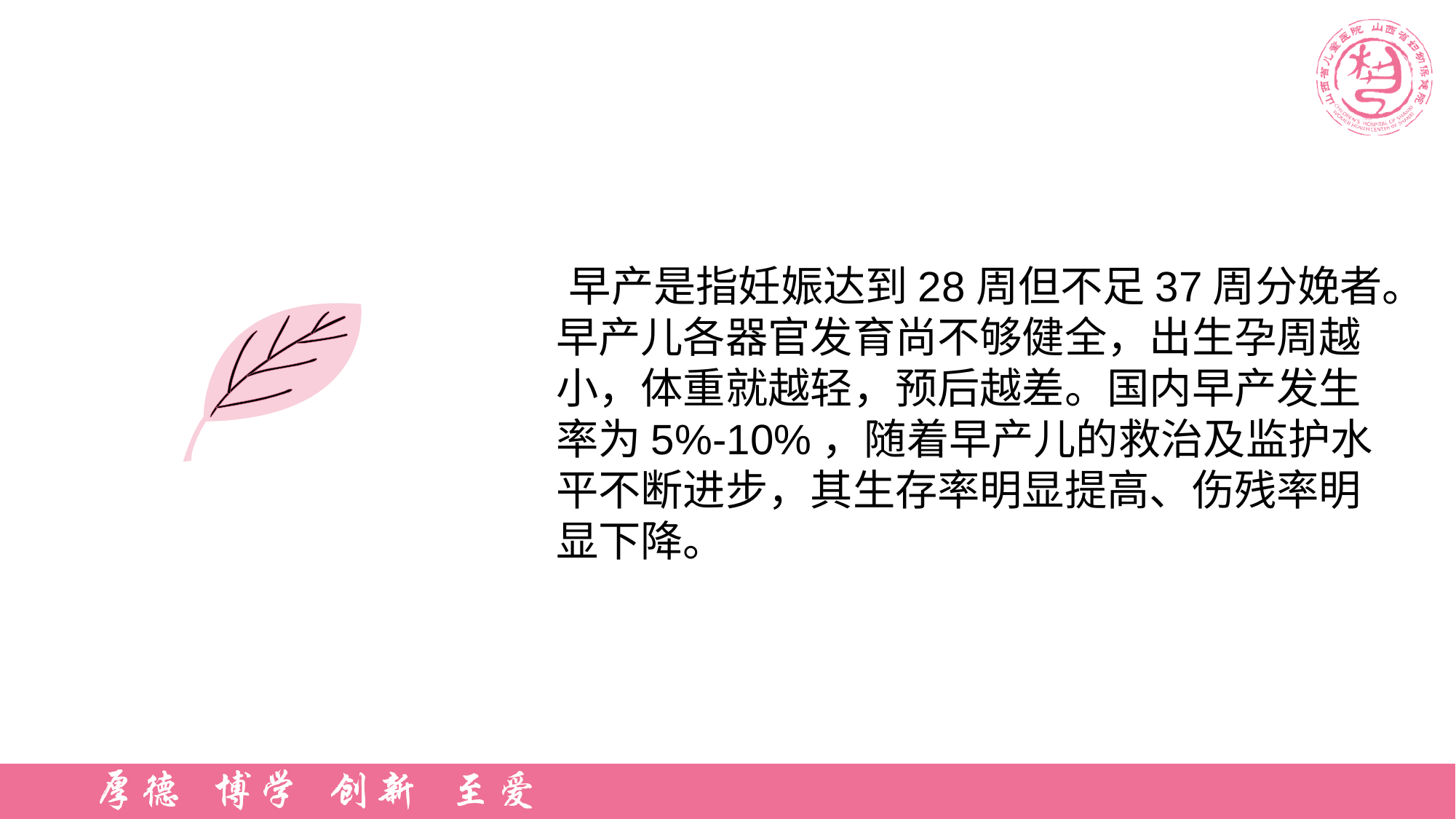

早产是指妊娠达到28周但不足37周分娩者。早产儿各器官发育尚不够健全，出生孕周越小，体重就越轻，预后越差。国内早产发生率为5%-10%，随着早产儿的救治及监护水平不断进步，其生存率明显提高、伤残率明显下降。